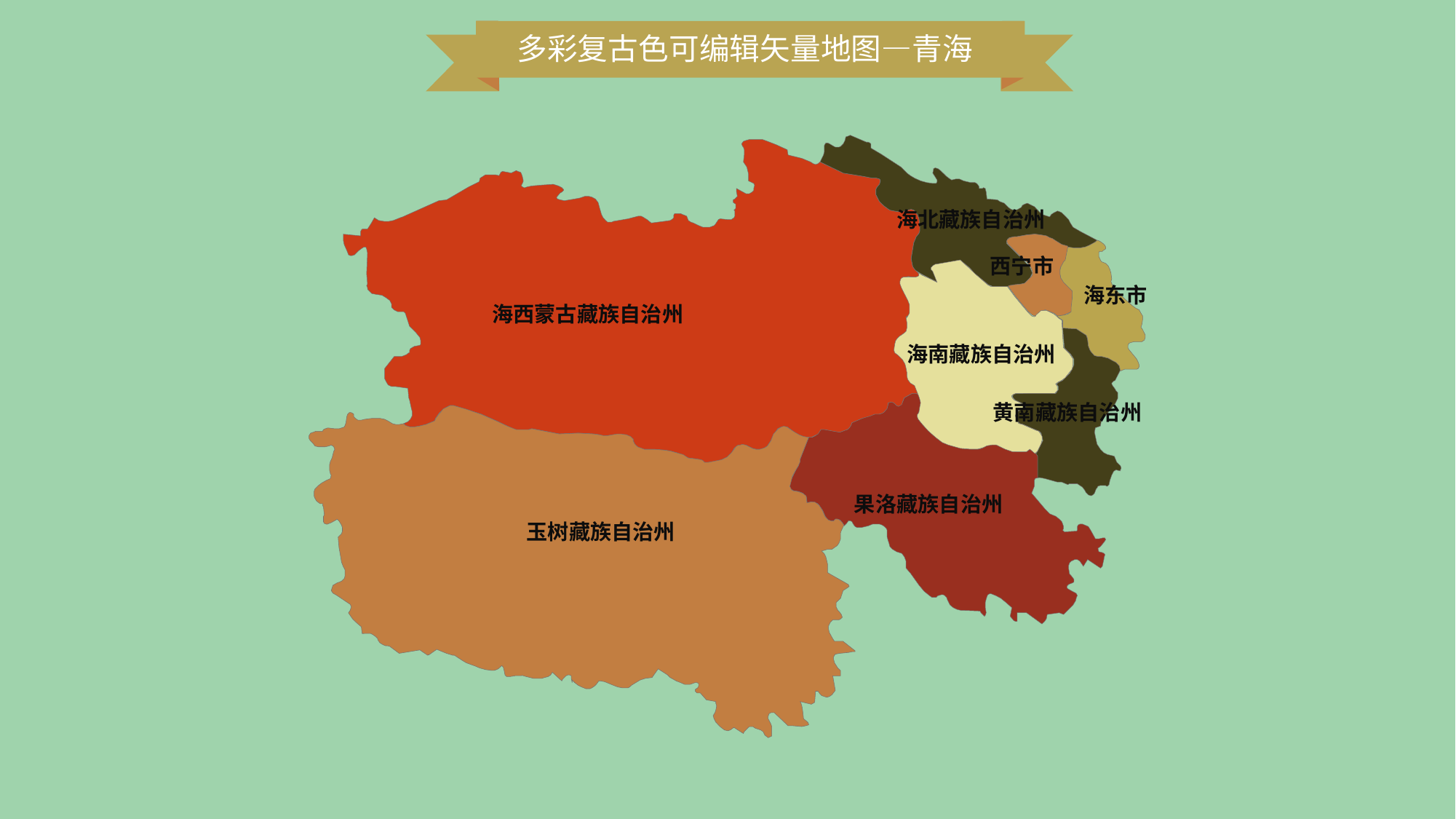

多彩复古色可编辑矢量地图—青海

海北藏族自治州
西宁市
海西蒙古藏族自治州
海南藏族自治州
黄南藏族自治州
果洛藏族自治州
玉树藏族自治州

海东市